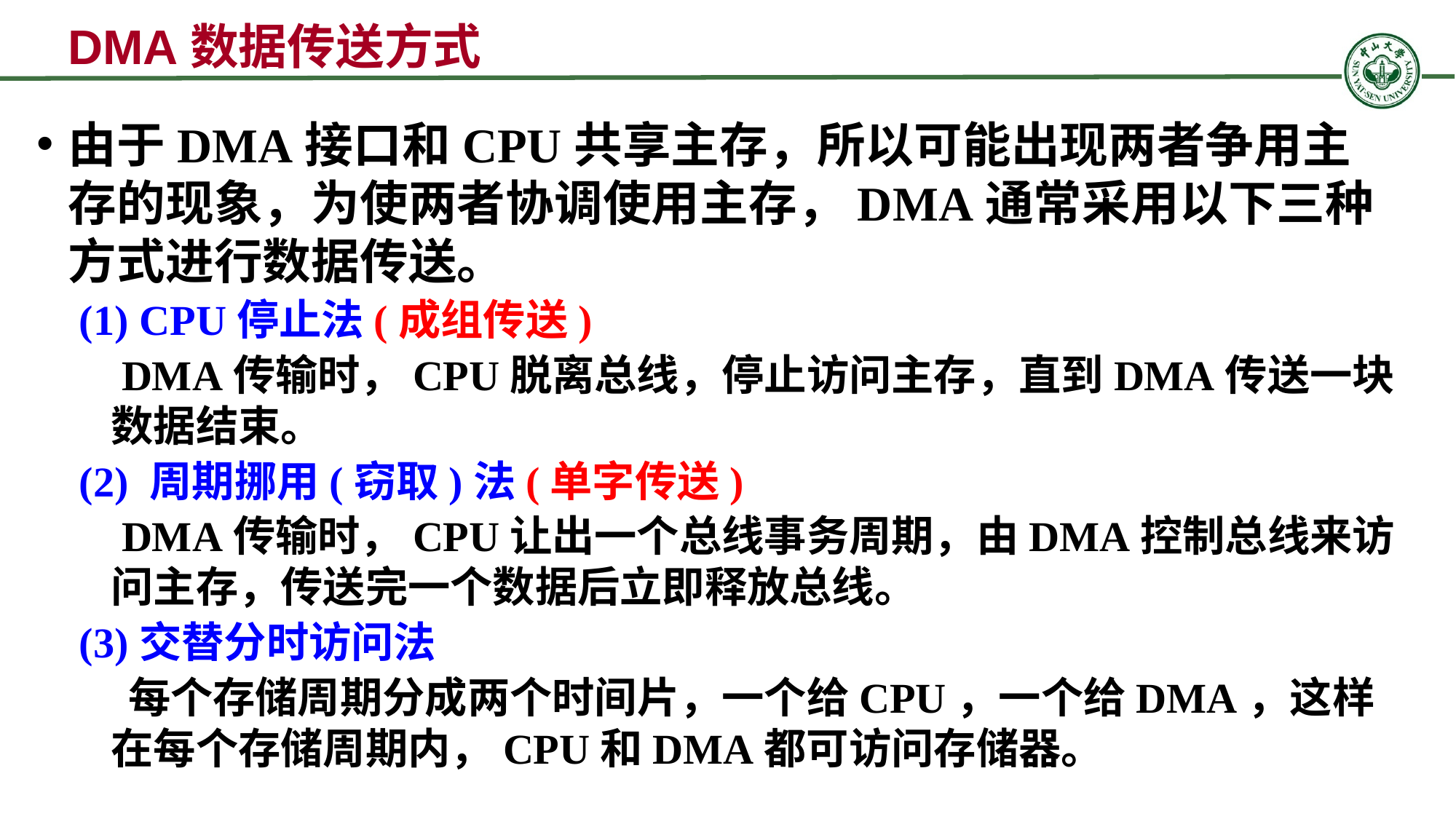

DMA数据传送方式
由于DMA接口和CPU共享主存，所以可能出现两者争用主存的现象，为使两者协调使用主存，DMA通常采用以下三种方式进行数据传送。
(1) CPU停止法(成组传送)
    DMA传输时，CPU脱离总线，停止访问主存，直到DMA传送一块数据结束。
(2) 周期挪用(窃取)法(单字传送)
    DMA传输时，CPU让出一个总线事务周期，由DMA控制总线来访问主存，传送完一个数据后立即释放总线。
(3)交替分时访问法
    每个存储周期分成两个时间片，一个给CPU，一个给DMA，这样在每个存储周期内，CPU和DMA都可访问存储器。